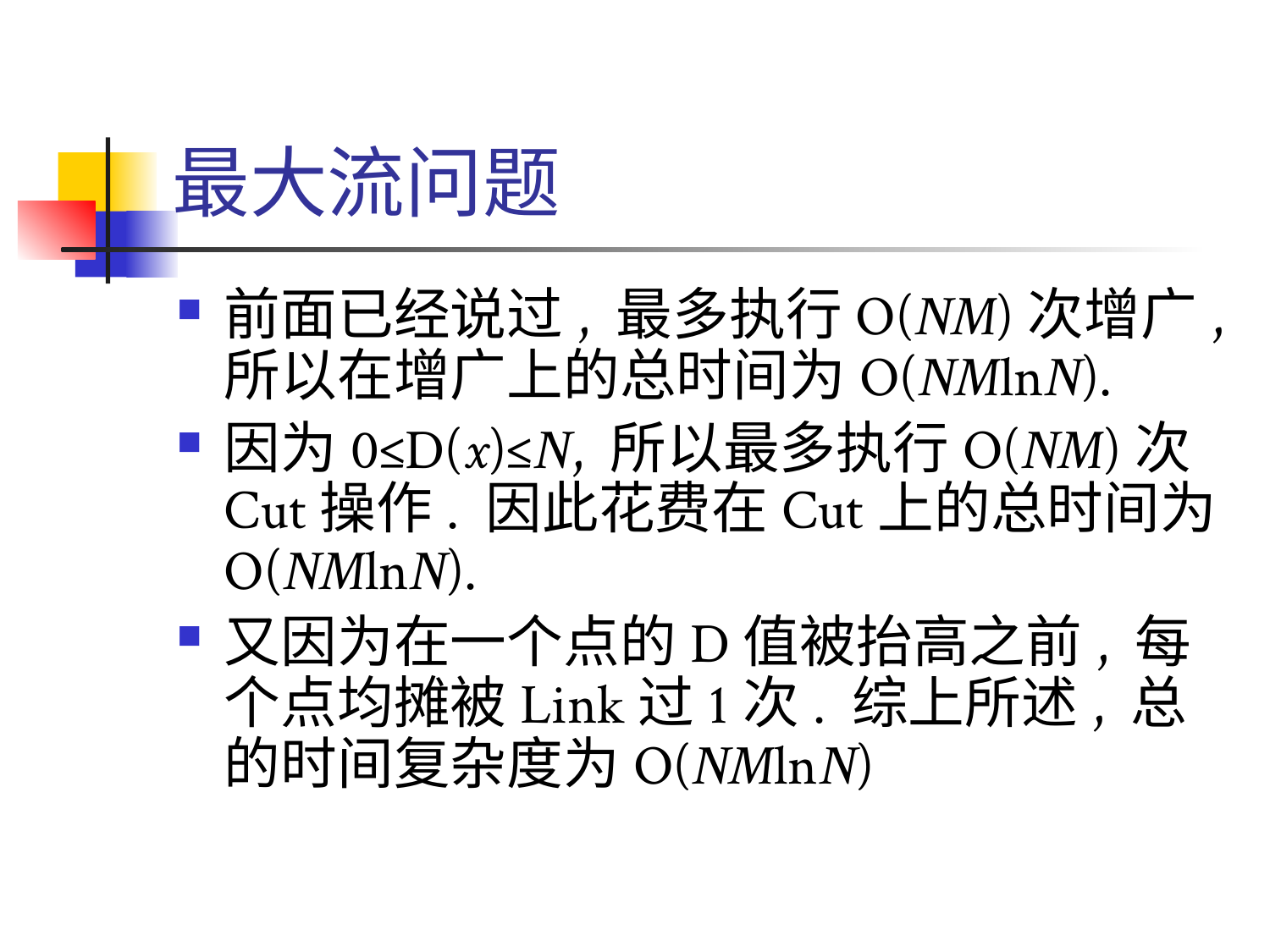

# 最大流问题
前面已经说过, 最多执行O(NM)次增广, 所以在增广上的总时间为O(NMlnN).
因为0≤D(x)≤N, 所以最多执行O(NM)次Cut操作. 因此花费在Cut上的总时间为O(NMlnN).
又因为在一个点的D值被抬高之前, 每个点均摊被Link过1次. 综上所述, 总的时间复杂度为O(NMlnN)